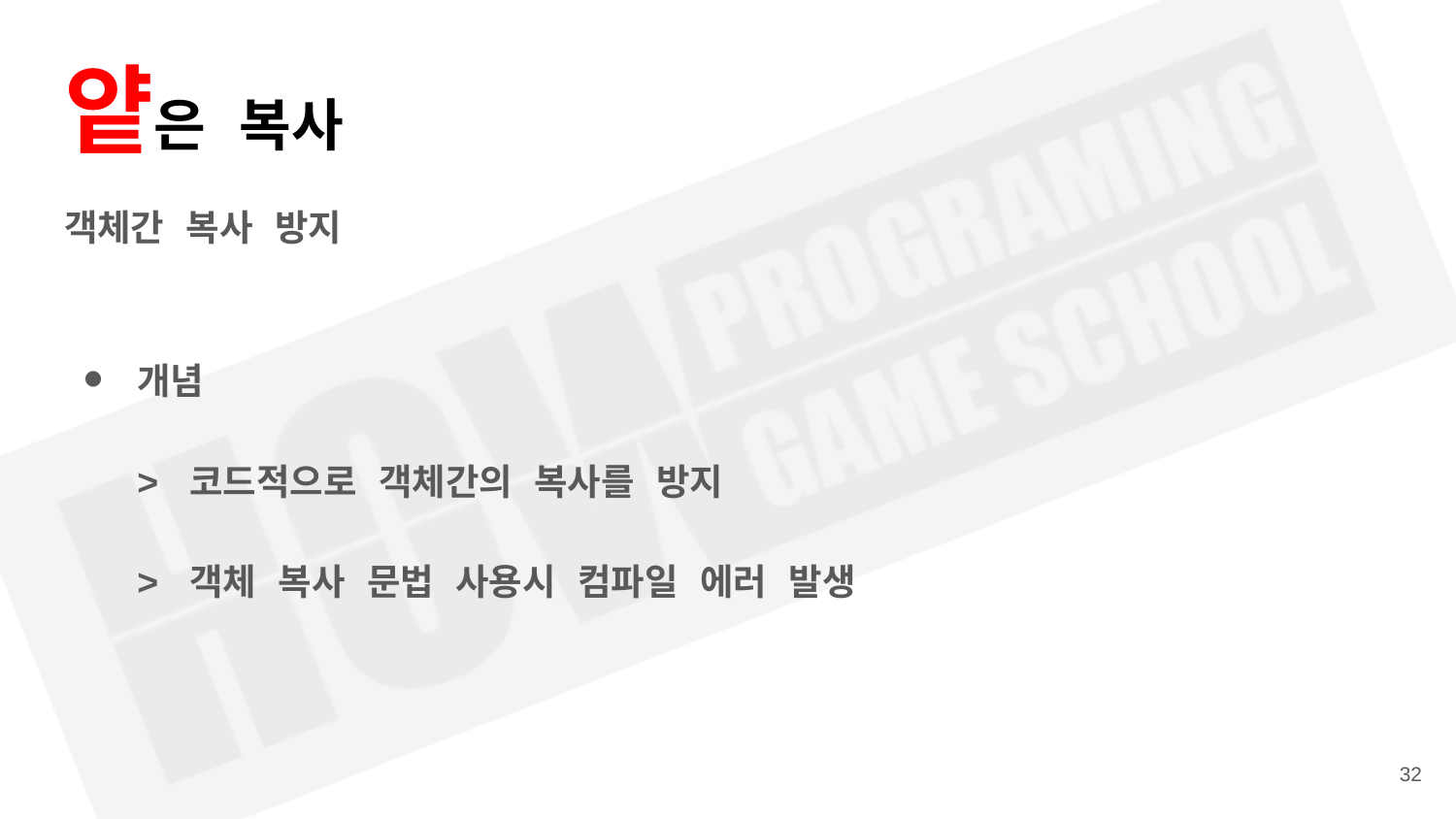

# 얕은 복사
객체간 복사 방지

개념
> 코드적으로 객체간의 복사를 방지
> 객체 복사 문법 사용시 컴파일 에러 발생
32